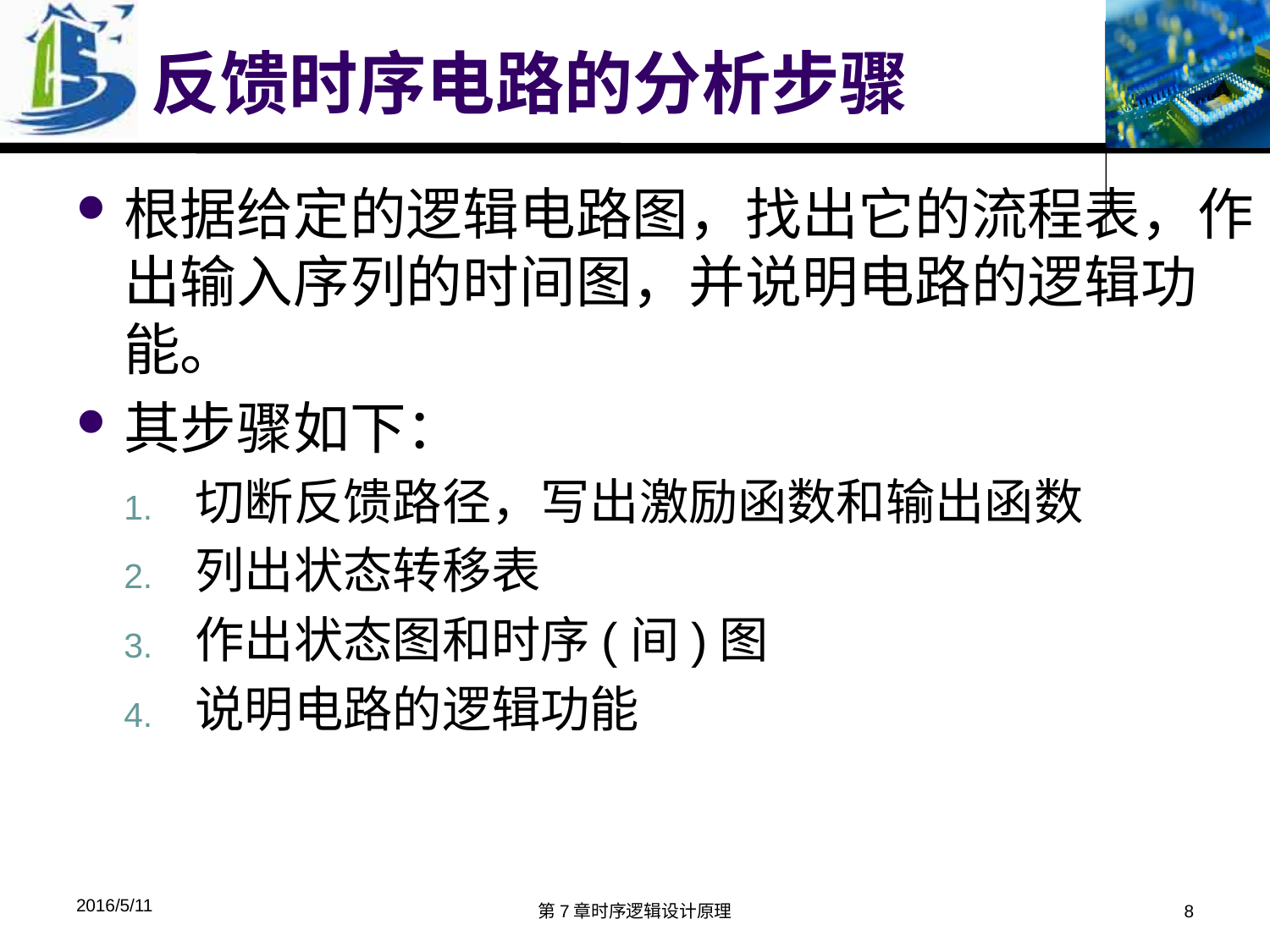

# 反馈时序电路的分析步骤
根据给定的逻辑电路图，找出它的流程表，作出输入序列的时间图，并说明电路的逻辑功能。
其步骤如下：
切断反馈路径，写出激励函数和输出函数
列出状态转移表
作出状态图和时序(间)图
说明电路的逻辑功能

2016/5/11
第7章时序逻辑设计原理
8